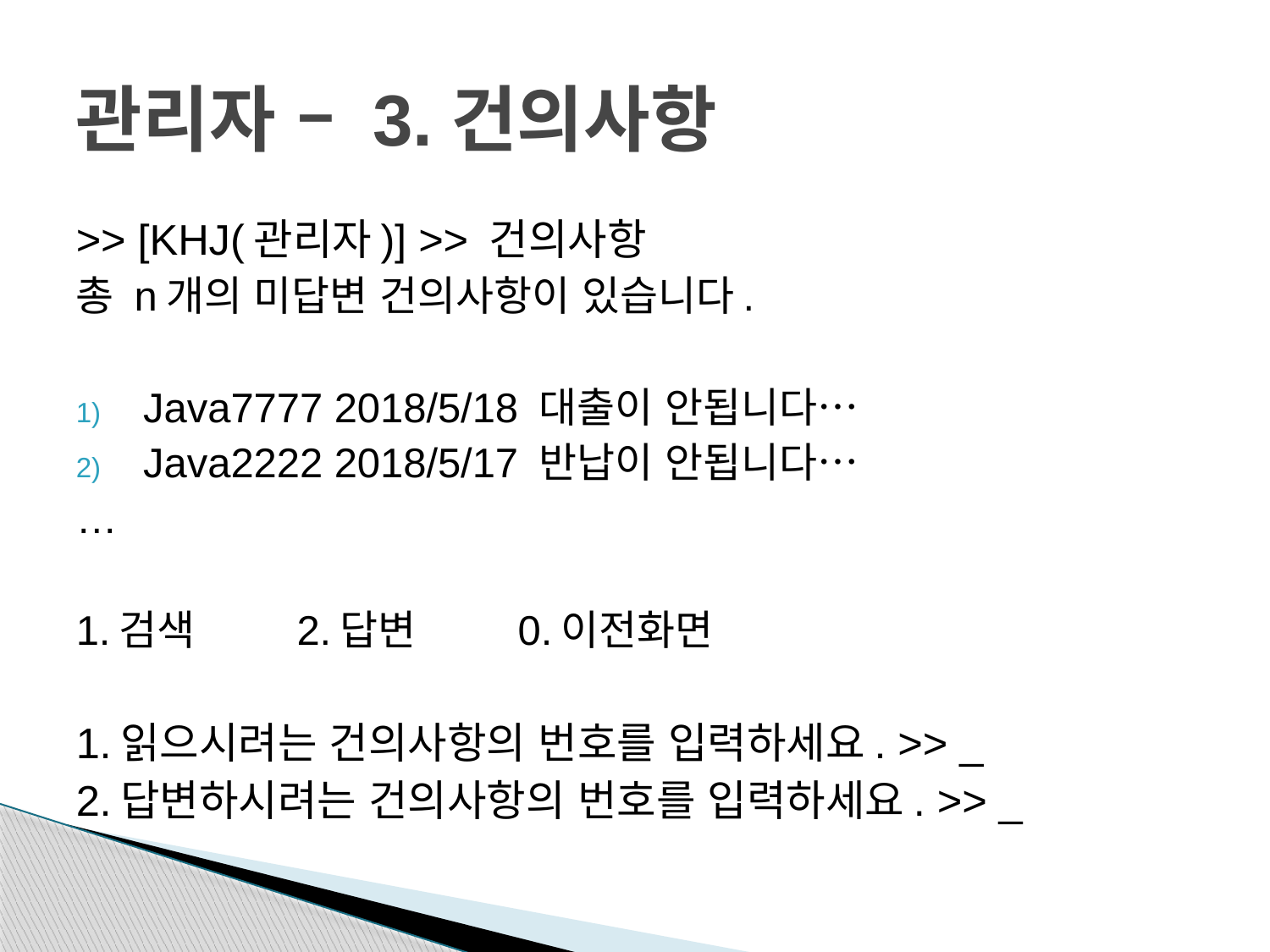

# 관리자 – 3.건의사항
>> [KHJ(관리자)] >> 건의사항
총 n개의 미답변 건의사항이 있습니다.

Java7777 2018/5/18 대출이 안됩니다…
Java2222 2018/5/17 반납이 안됩니다…
…

1.검색	2.답변	0.이전화면

1.읽으시려는 건의사항의 번호를 입력하세요. >> _
2.답변하시려는 건의사항의 번호를 입력하세요. >> _